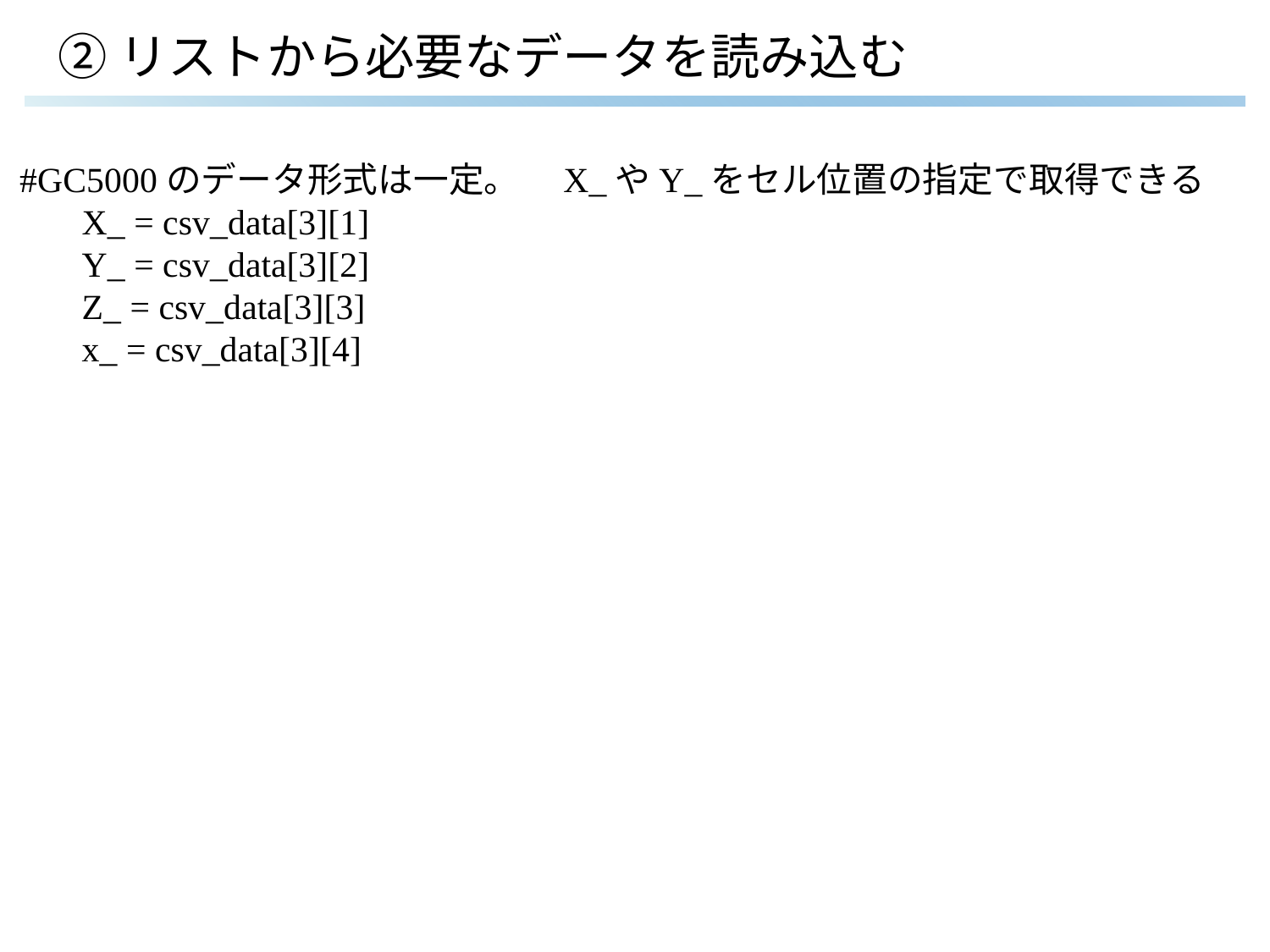

# ②リストから必要なデータを読み込む
 #GC5000のデータ形式は一定。　X_やY_をセル位置の指定で取得できる
        X_ = csv_data[3][1]
        Y_ = csv_data[3][2]
        Z_ = csv_data[3][3]
        x_ = csv_data[3][4]